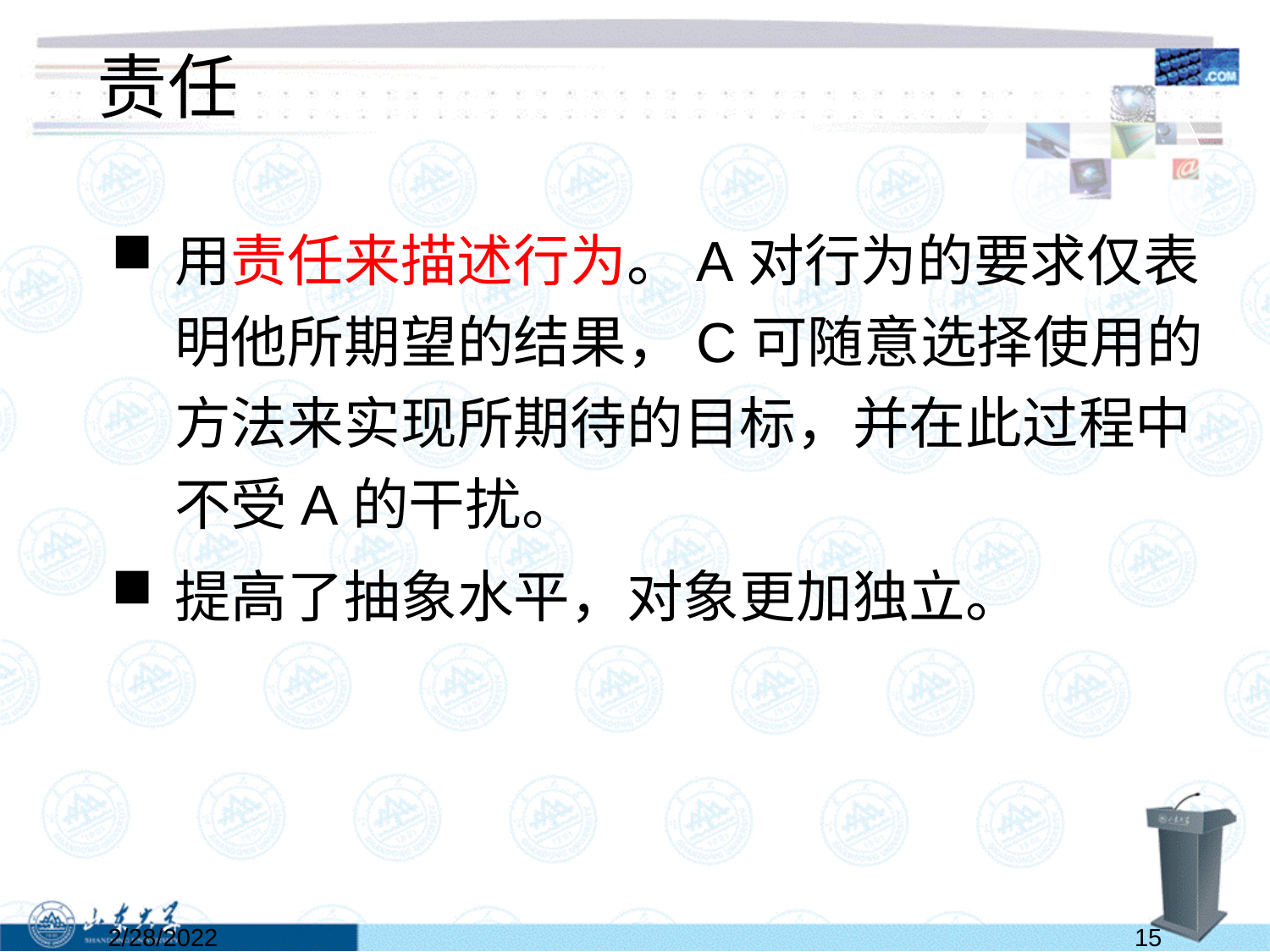

# 责任
用责任来描述行为。A对行为的要求仅表明他所期望的结果，C可随意选择使用的方法来实现所期待的目标，并在此过程中不受A的干扰。
提高了抽象水平，对象更加独立。

2/28/2022
15